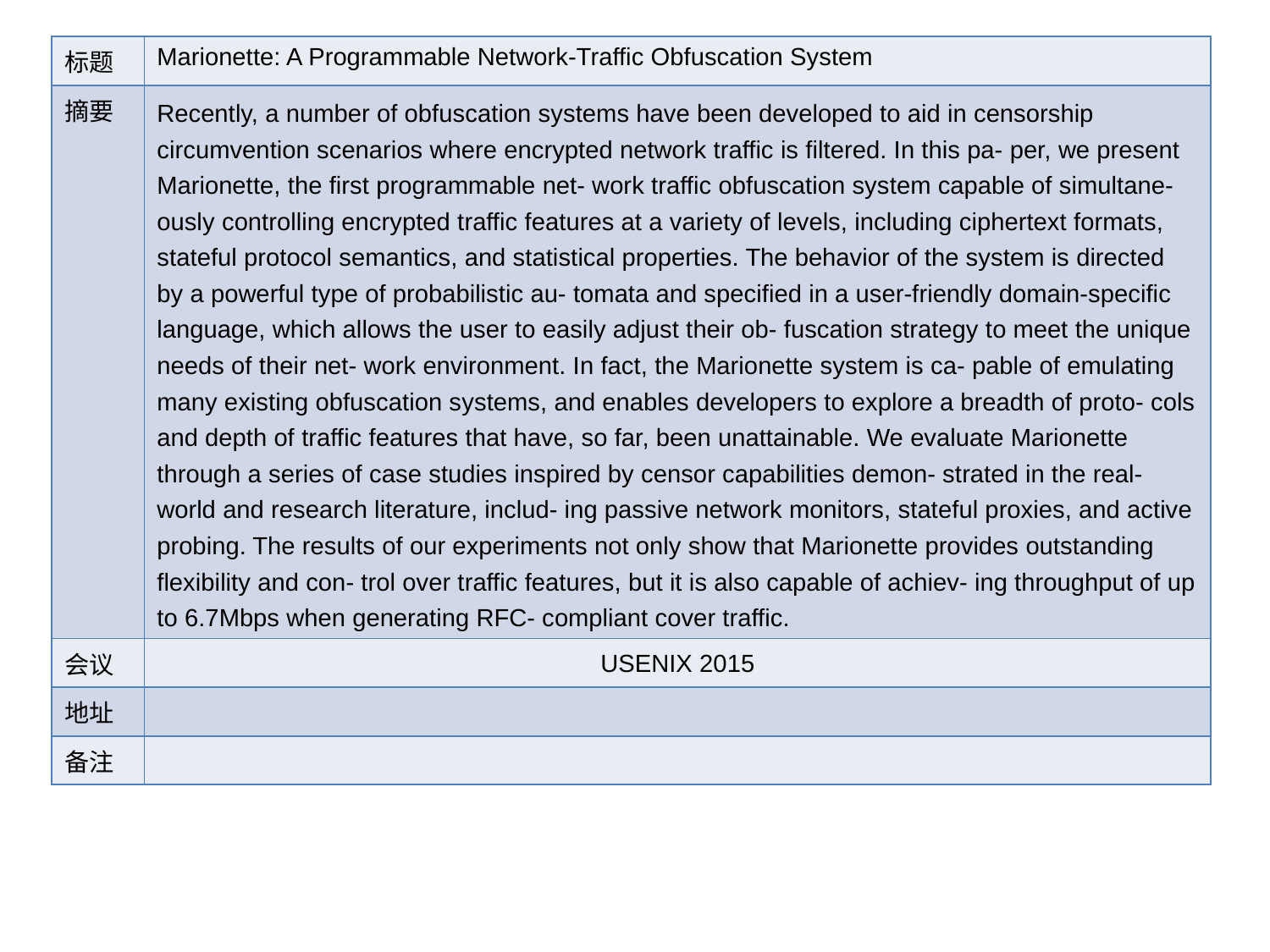

| 标题 | Marionette: A Programmable Network-Traffic Obfuscation System |
| --- | --- |
| 摘要 | Recently, a number of obfuscation systems have been developed to aid in censorship circumvention scenarios where encrypted network traffic is filtered. In this pa- per, we present Marionette, the first programmable net- work traffic obfuscation system capable of simultane- ously controlling encrypted traffic features at a variety of levels, including ciphertext formats, stateful protocol semantics, and statistical properties. The behavior of the system is directed by a powerful type of probabilistic au- tomata and specified in a user-friendly domain-specific language, which allows the user to easily adjust their ob- fuscation strategy to meet the unique needs of their net- work environment. In fact, the Marionette system is ca- pable of emulating many existing obfuscation systems, and enables developers to explore a breadth of proto- cols and depth of traffic features that have, so far, been unattainable. We evaluate Marionette through a series of case studies inspired by censor capabilities demon- strated in the real-world and research literature, includ- ing passive network monitors, stateful proxies, and active probing. The results of our experiments not only show that Marionette provides outstanding flexibility and con- trol over traffic features, but it is also capable of achiev- ing throughput of up to 6.7Mbps when generating RFC- compliant cover traffic. |
| 会议 | USENIX 2015 |
| 地址 |  |
| 备注 |  |